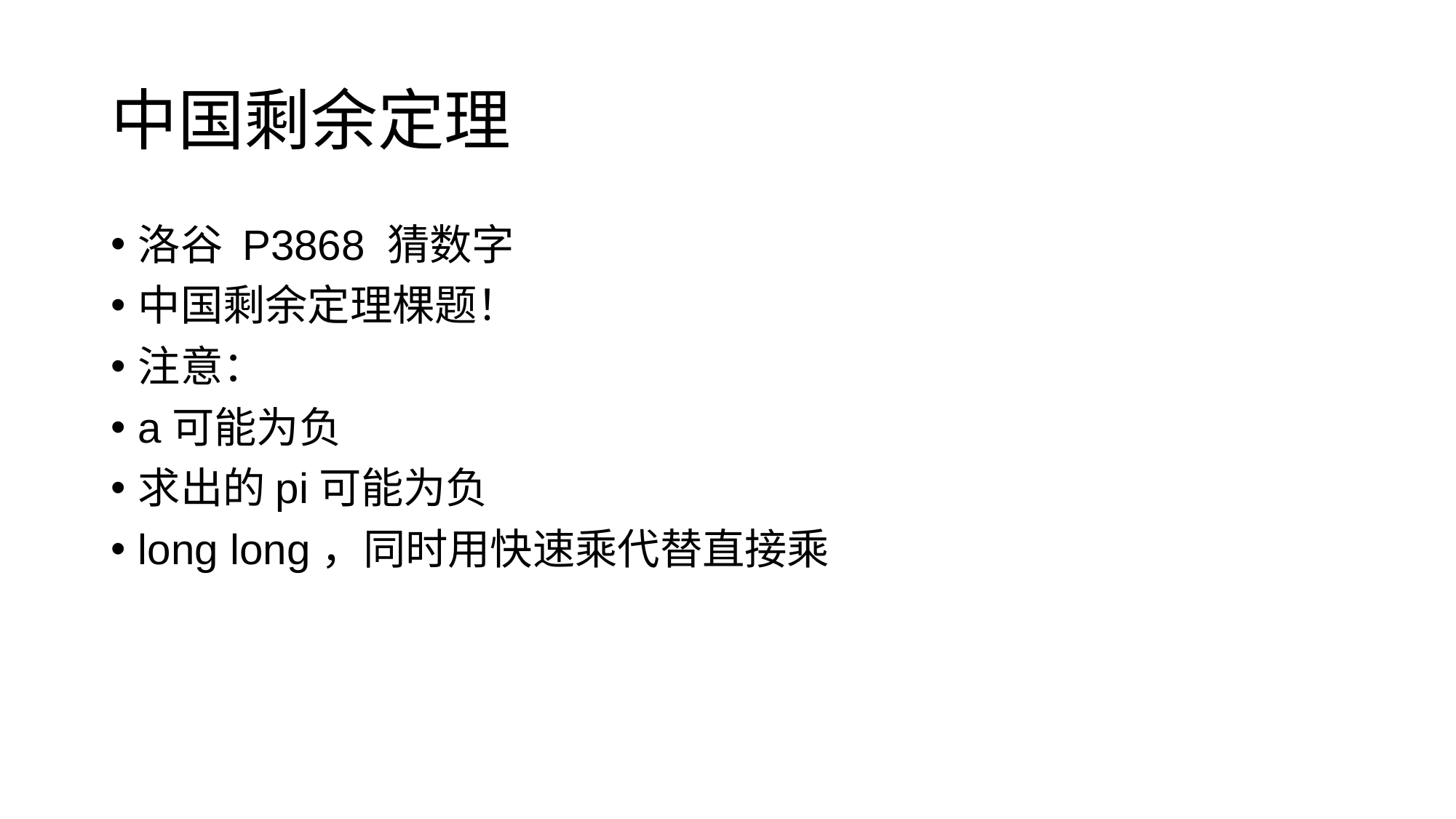

# 中国剩余定理
洛⾕ P3868 猜数字
中国剩余定理棵题！
注意：
a可能为负
求出的pi可能为负
long long，同时⽤快速乘代替直接乘